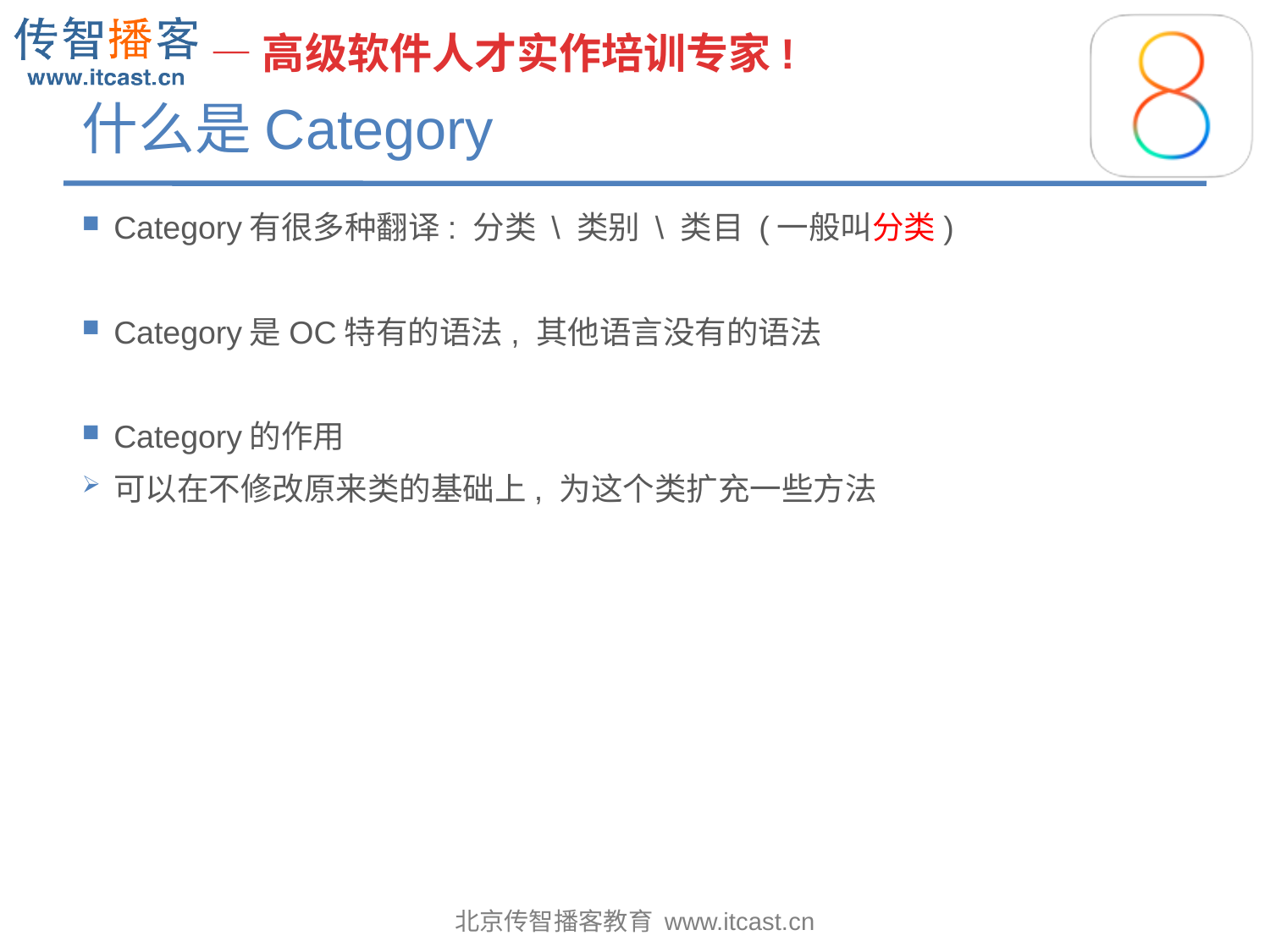

# 什么是Category
Category有很多种翻译: 分类 \ 类别 \ 类目 (一般叫分类)

Category是OC特有的语法, 其他语言没有的语法

Category的作用
可以在不修改原来类的基础上, 为这个类扩充一些方法